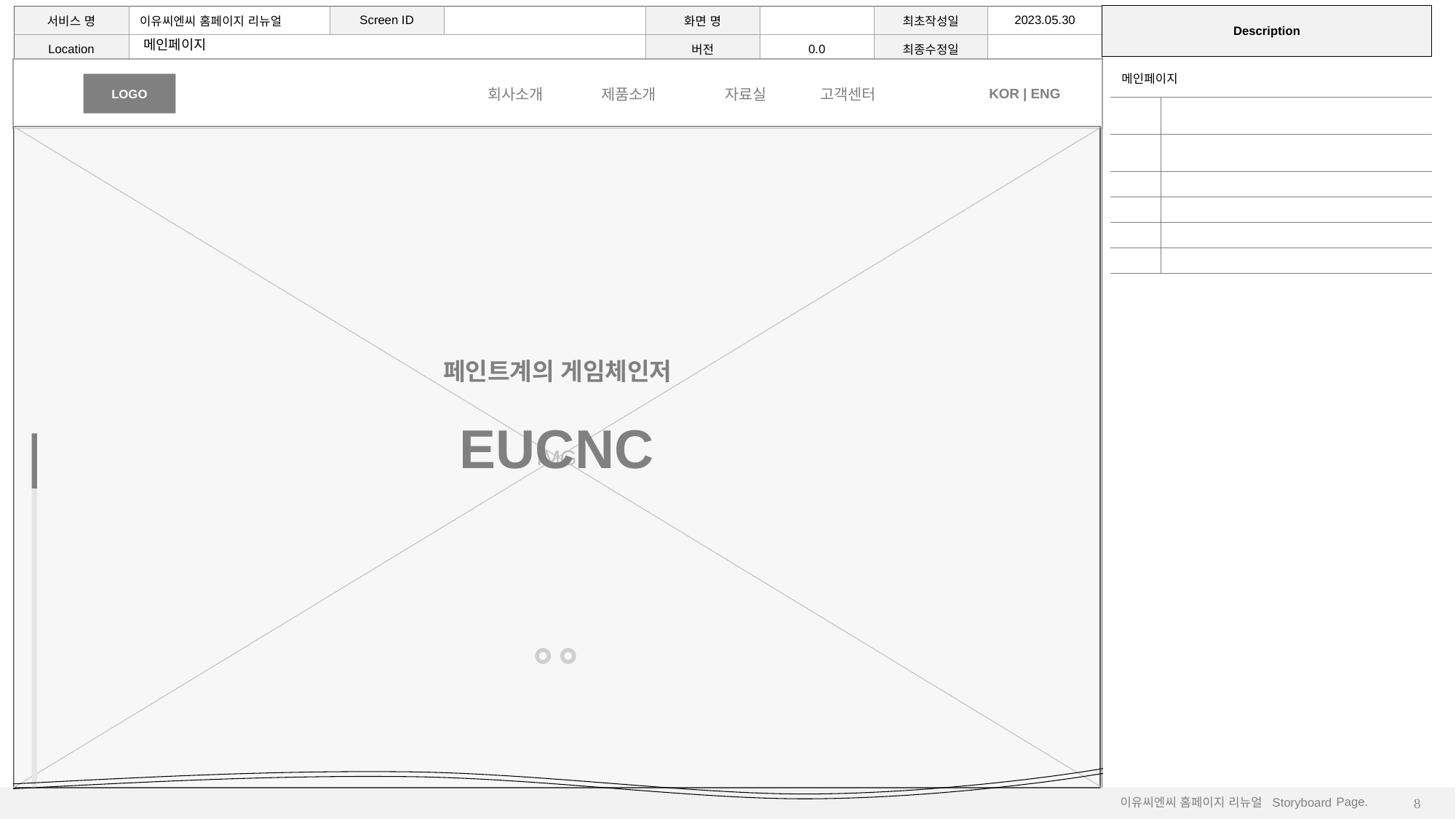

메인페이지

LOGO
회사소개
제품소개
자료실
고객센터
KOR | ENG
| 메인페이지 |  |
| --- | --- |
|  |  |
|  |  |
|  |  |
|  |  |
|  |  |
|  |  |
IMG
페인트계의 게임체인저
EUCNC

8